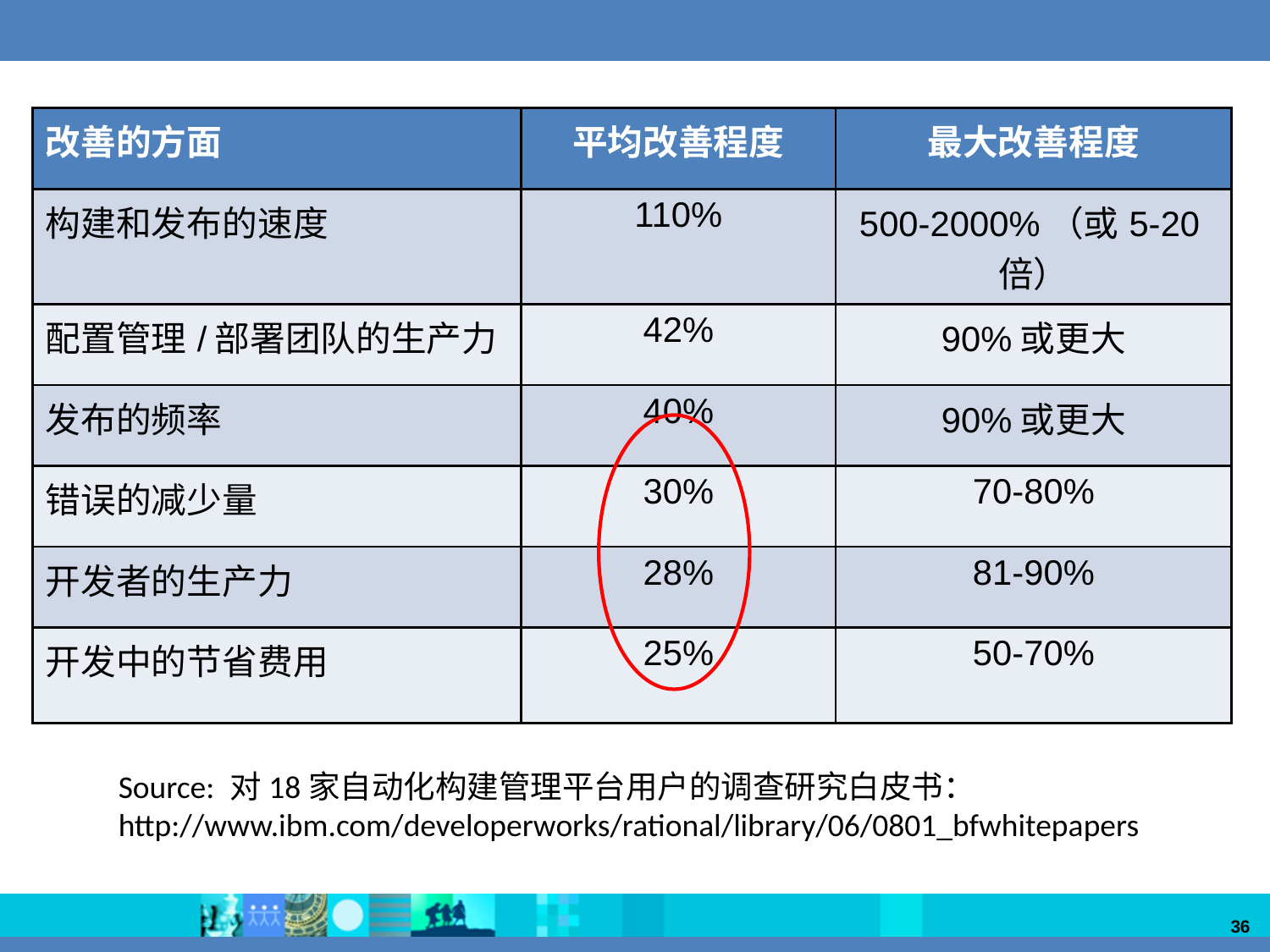

| 改善的方面 | 平均改善程度 | 最大改善程度 |
| --- | --- | --- |
| 构建和发布的速度 | 110% | 500-2000%（或5-20倍） |
| 配置管理/部署团队的生产力 | 42% | 90%或更大 |
| 发布的频率 | 40% | 90%或更大 |
| 错误的减少量 | 30% | 70-80% |
| 开发者的生产力 | 28% | 81-90% |
| 开发中的节省费用 | 25% | 50-70% |

Source: 对18家自动化构建管理平台用户的调查研究白皮书： http://www.ibm.com/developerworks/rational/library/06/0801_bfwhitepapers
36